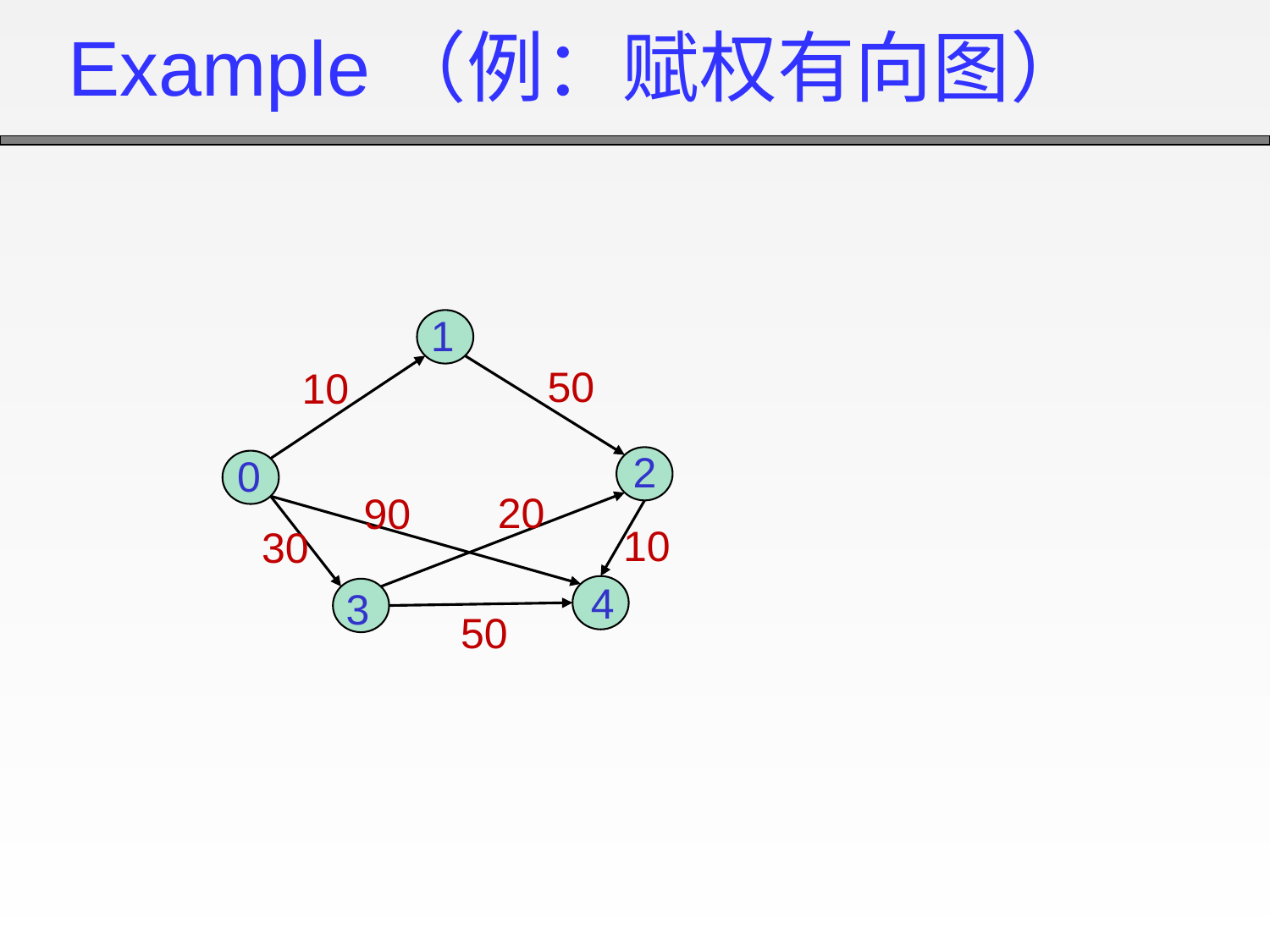

# Example（例：赋权有向图）
1

50
10
2
0

20
90
10
30
4
3

50
12